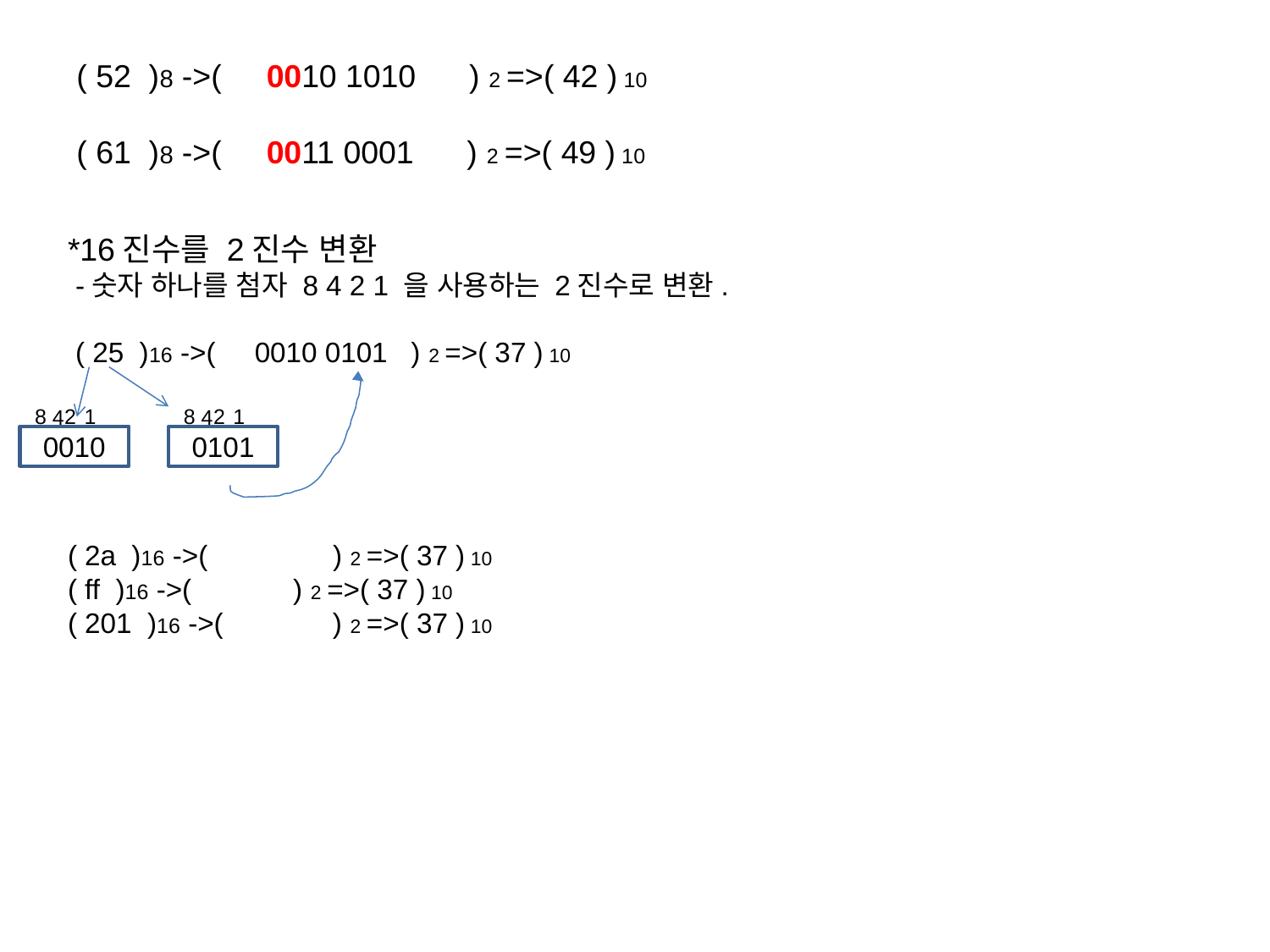

( 52  )8 ->(     0010 1010      ) 2 =>( 42 ) 10

 ( 61  )8 ->(     0011 0001      ) 2 =>( 49 ) 10

*16진수를 2진수 변환
 -숫자 하나를 첨자 8 4 2 1 을 사용하는 2진수로 변환.

 ( 25  )16 ->(     0010 0101   ) 2 =>( 37 ) 10

( 2a  )16 ->(                ) 2 =>( 37 ) 10
( ff  )16 ->(             ) 2 =>( 37 ) 10
( 201  )16 ->(              ) 2 =>( 37 ) 10

8
2
1
8
2
1
4
4
0010
0101